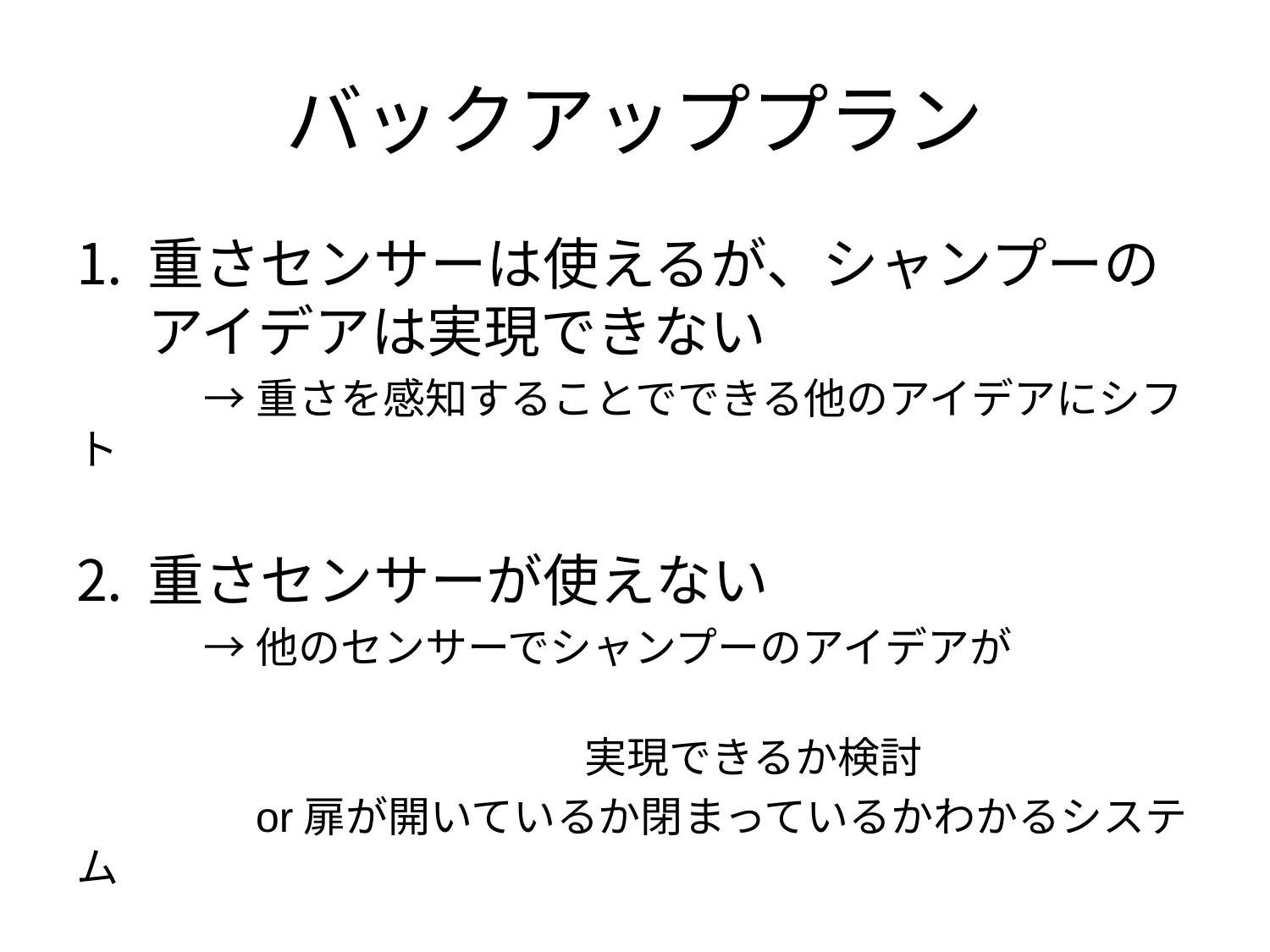

# バックアッププラン
重さセンサーは使えるが、シャンプーのアイデアは実現できない
	→重さを感知することでできる他のアイデアにシフト

重さセンサーが使えない
	→他のセンサーでシャンプーのアイデアが
												実現できるか検討
	　or扉が開いているか閉まっているかわかるシステム